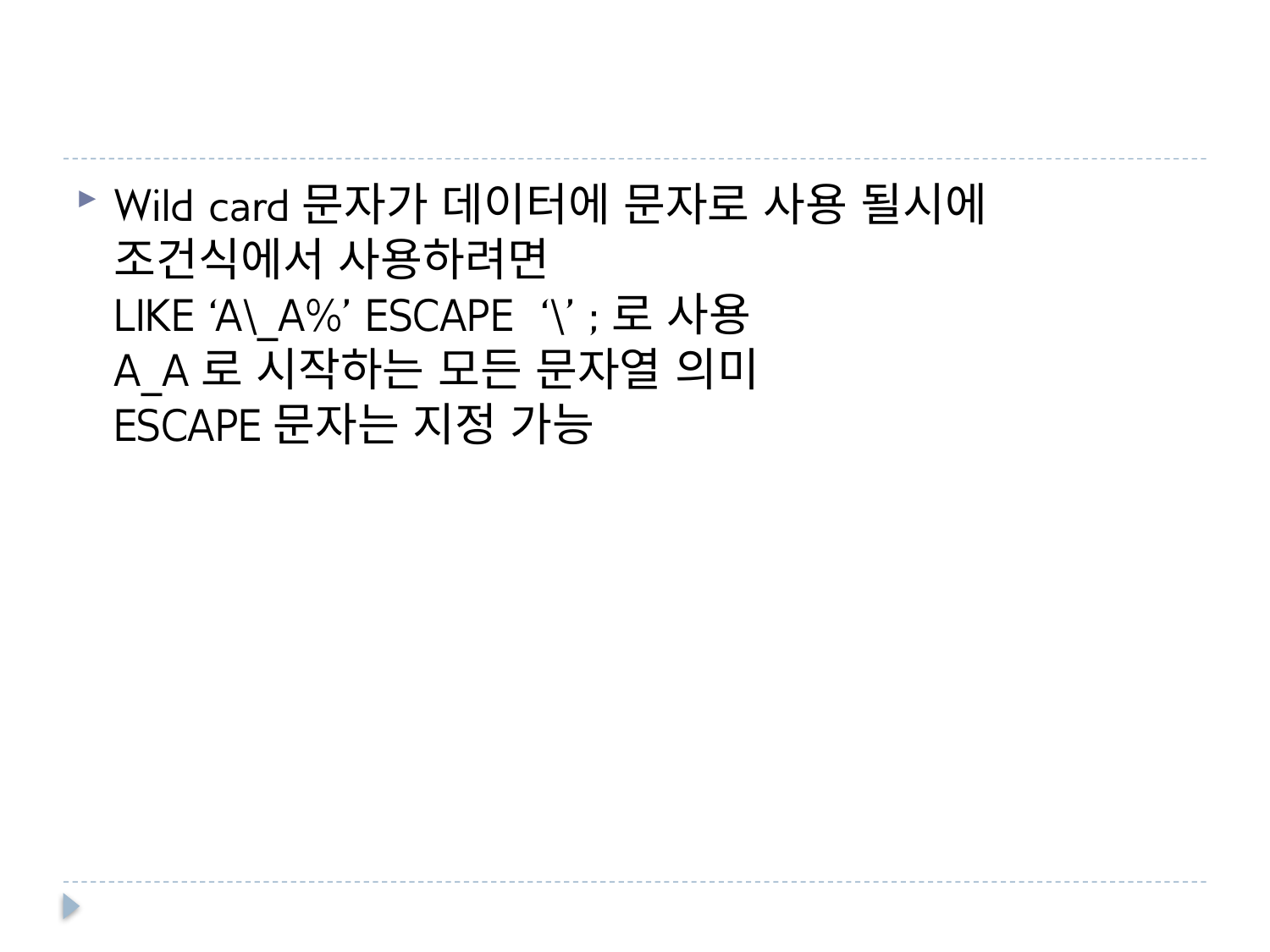

#
Wild card문자가 데이터에 문자로 사용 될시에
조건식에서 사용하려면
LIKE ‘A\_A%’ ESCAPE  ‘\’ ;로 사용
A_A로 시작하는 모든 문자열 의미
ESCAPE문자는 지정 가능